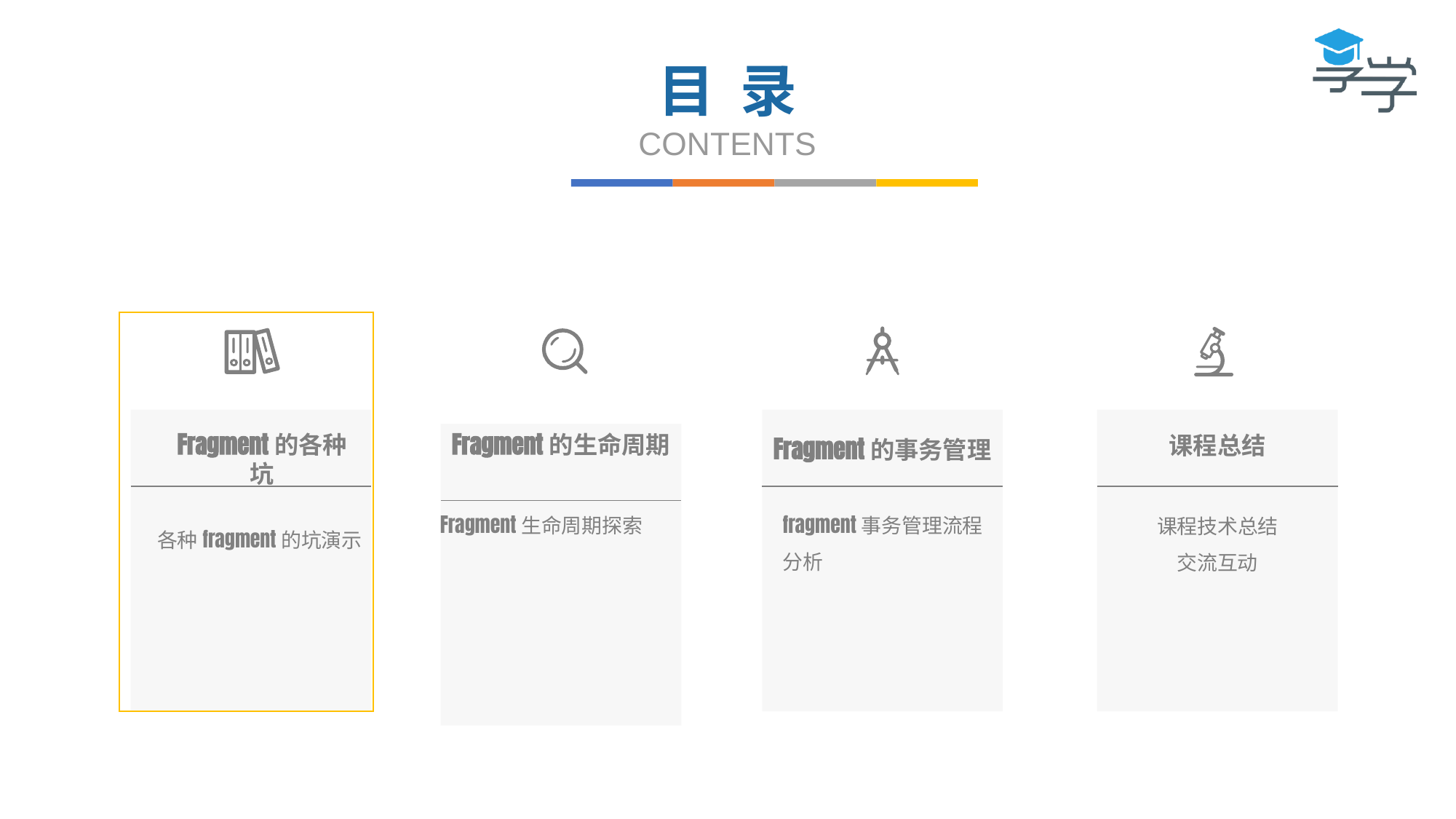

目  录
CONTENTS

Fragment的各种坑
Fragment的生命周期
课程总结
Fragment的事务管理
Fragment生命周期探索

fragment事务管理流程分析
课程技术总结
交流互动
各种fragment的坑演示